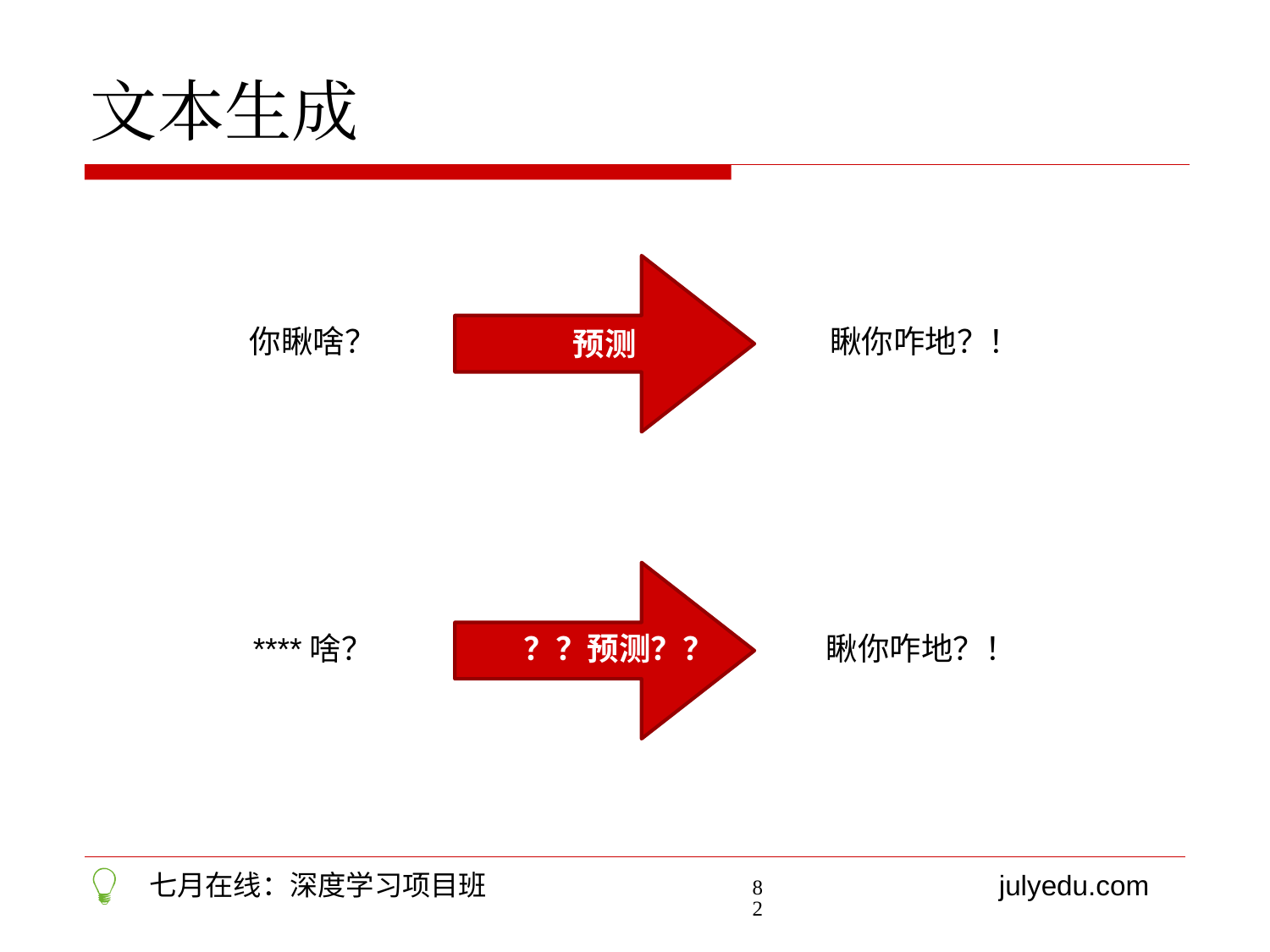

文本生成

你瞅啥？                                                   瞅你咋地？！
预测

****啥？                                                   瞅你咋地？！
？？预测？？
82